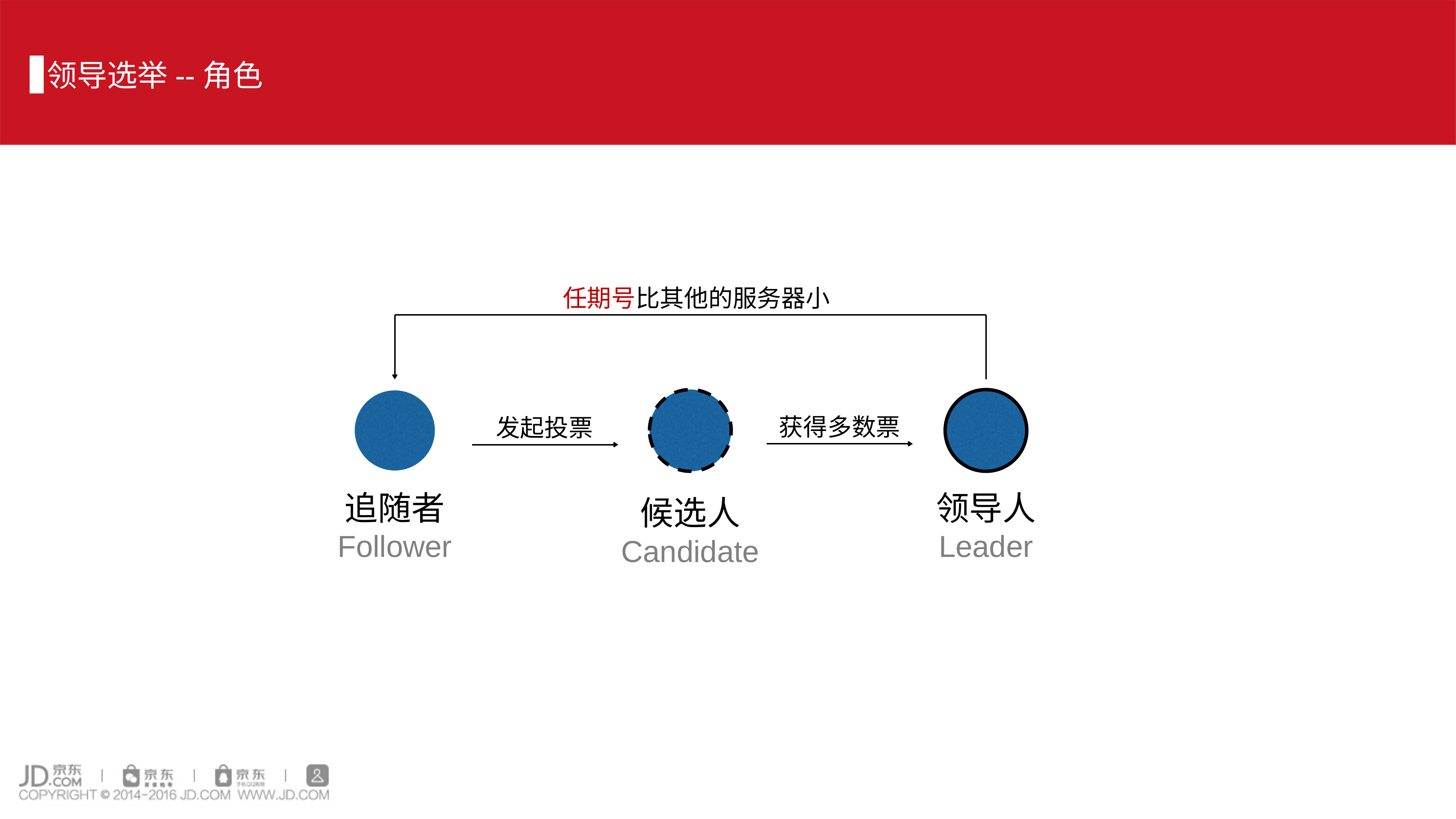

领导选举--角色

任期号比其他的服务器小

获得多数票
发起投票
追随者
Follower
领导人
Leader
候选人
Candidate